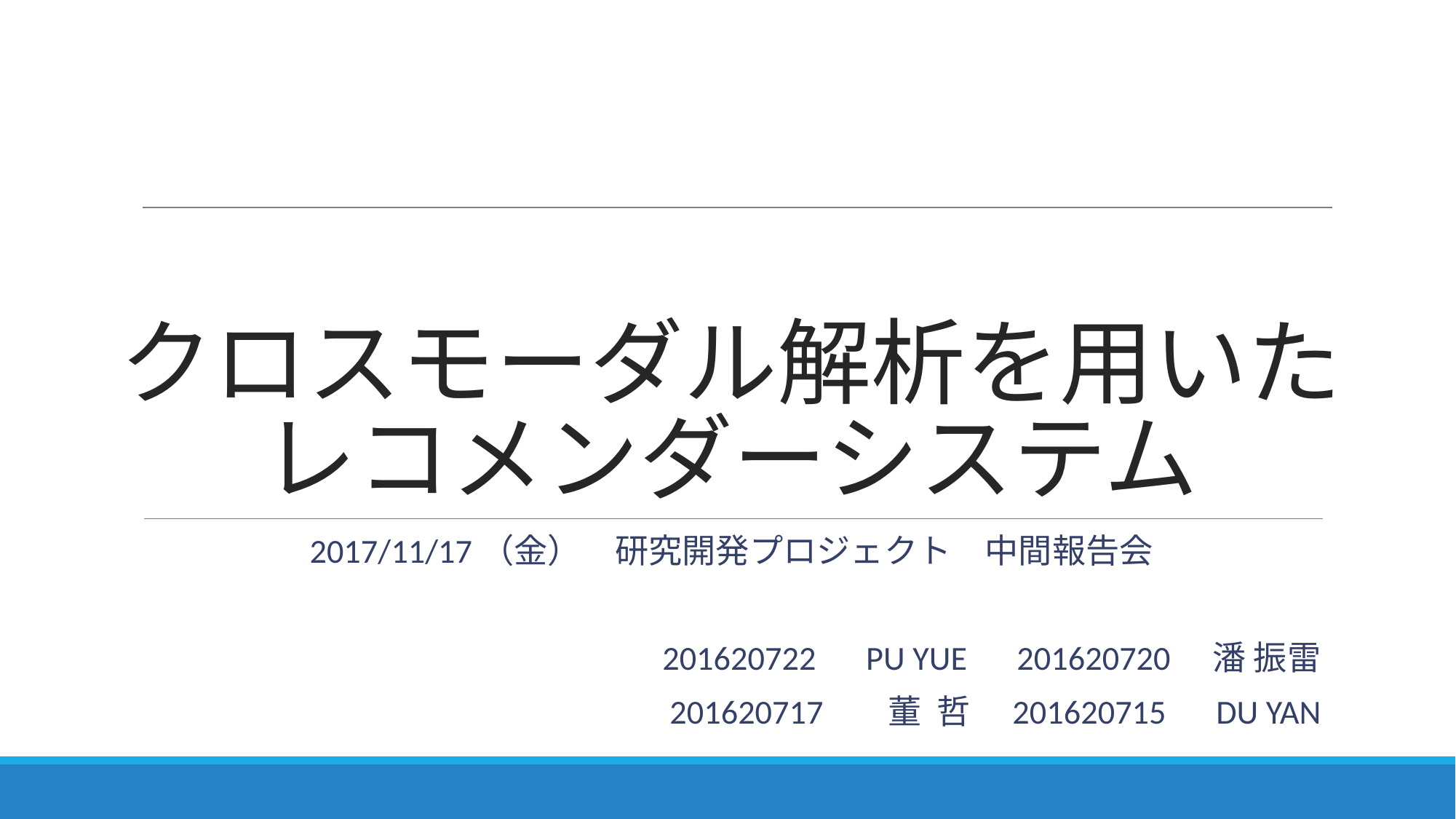

# クロスモーダル解析を用いたレコメンダーシステム
2017/11/17（金）　研究開発プロジェクト　中間報告会

201620722　PU YUE　201620720　潘 振雷
　　　201620717　   董  哲　201620715　DU YAN

1